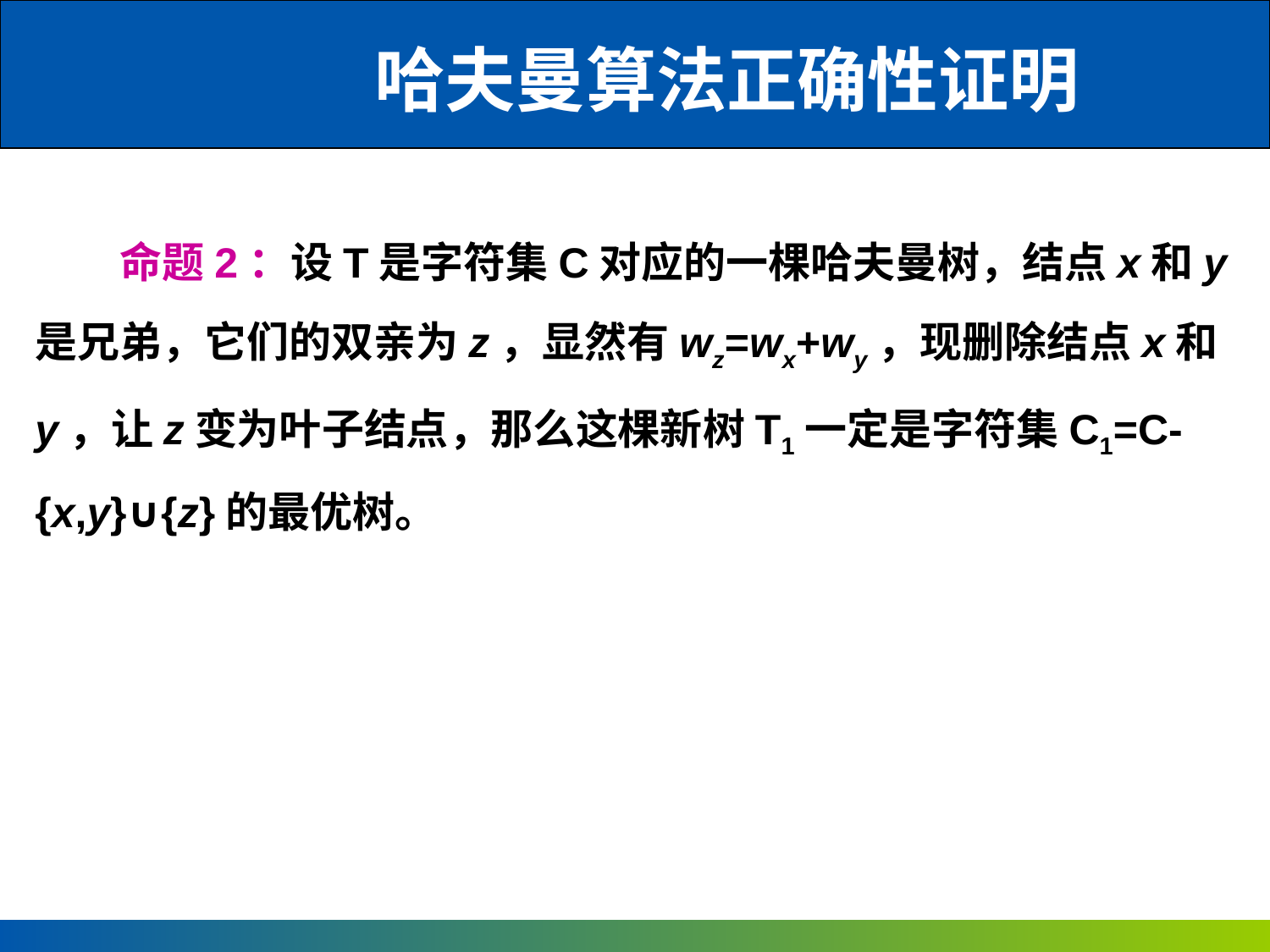

哈夫曼算法正确性证明
　　命题2：设T是字符集C对应的一棵哈夫曼树，结点x和y是兄弟，它们的双亲为z，显然有wz=wx+wy，现删除结点x和y，让z变为叶子结点，那么这棵新树T1一定是字符集C1=C-{x,y}∪{z}的最优树。